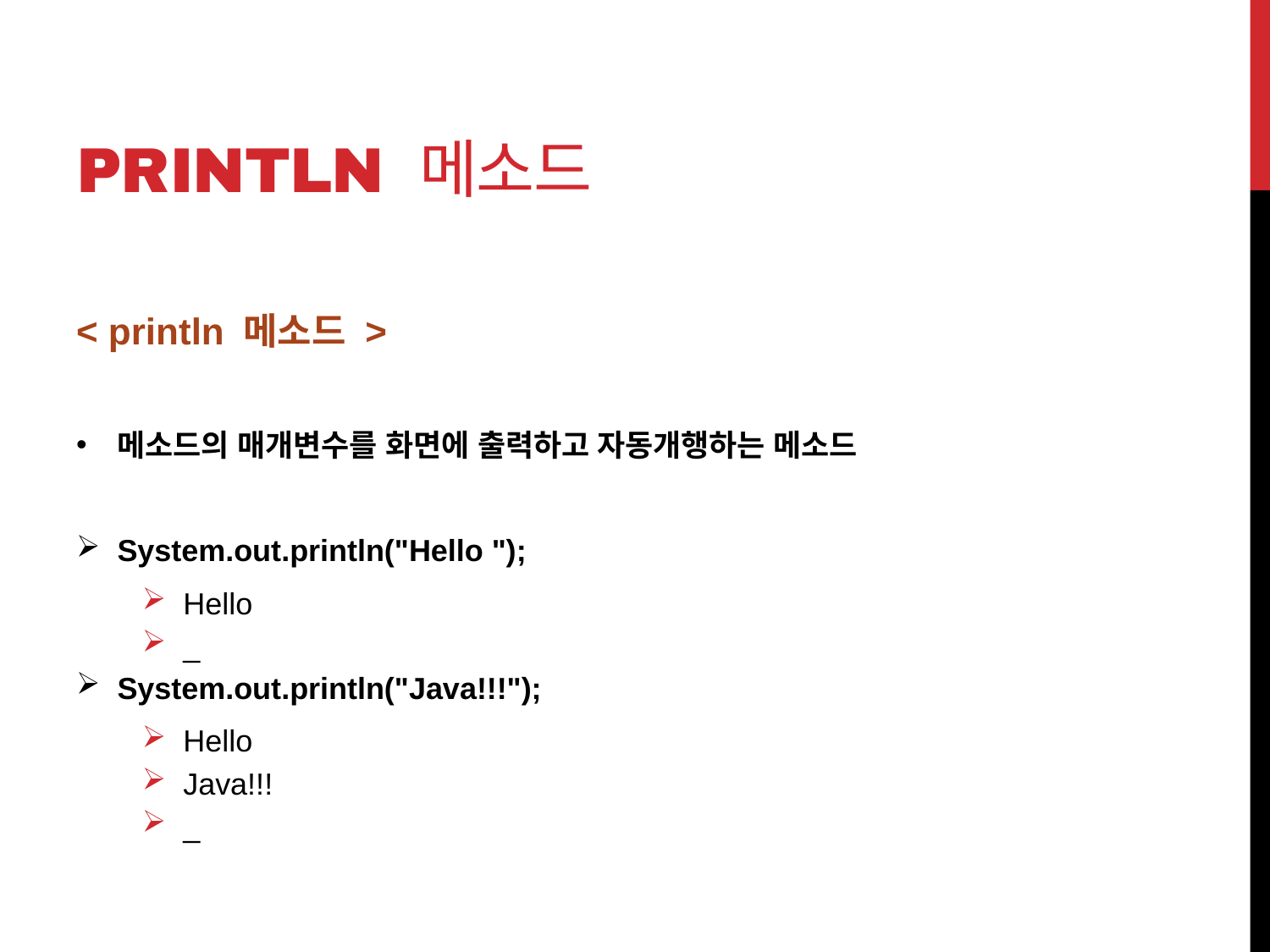

# println 메소드

< println 메소드 >

메소드의 매개변수를 화면에 출력하고 자동개행하는 메소드

System.out.println("Hello ");
Hello
_
System.out.println("Java!!!");
Hello
Java!!!
_